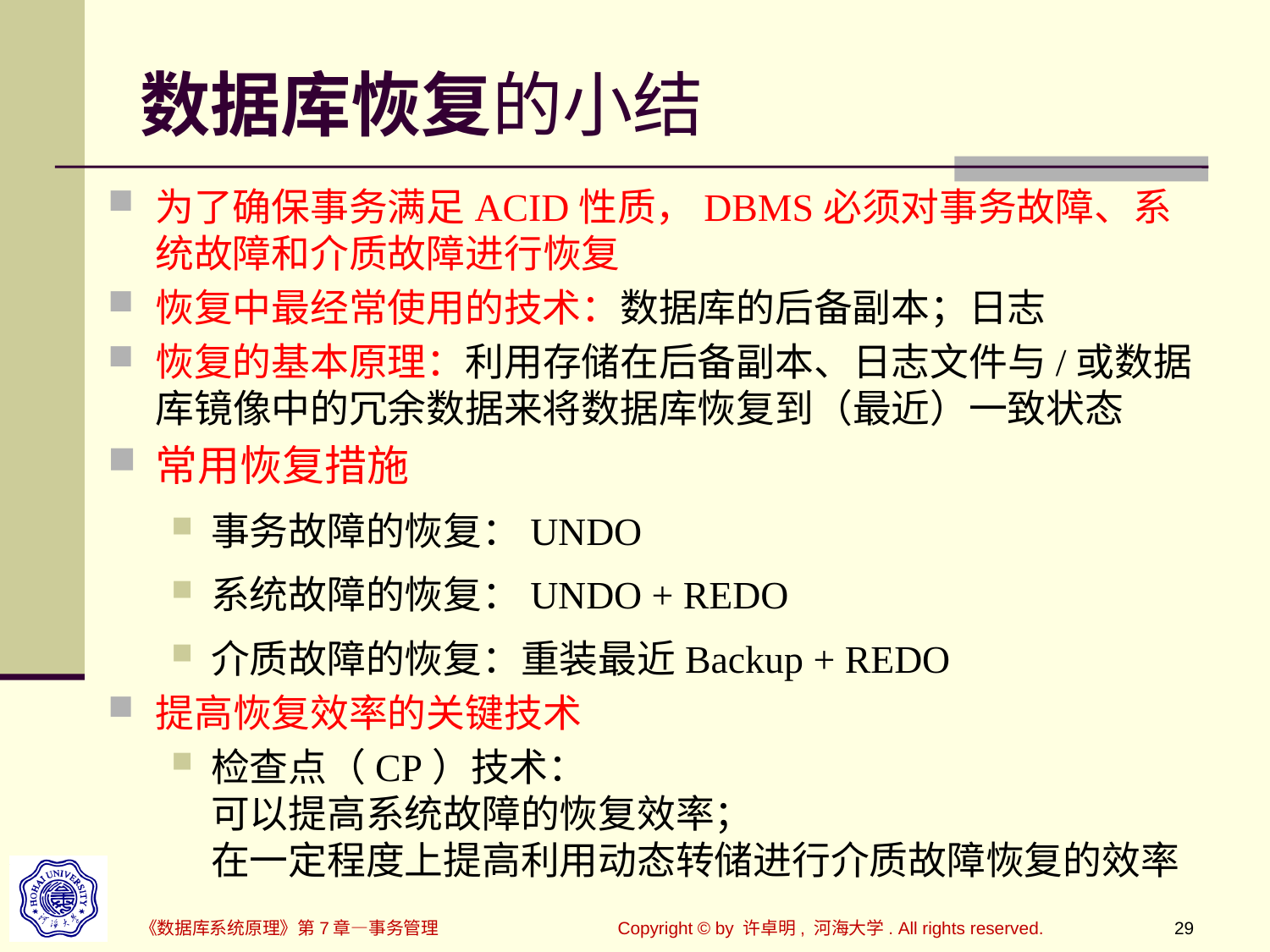

# 数据库恢复的小结
为了确保事务满足ACID性质，DBMS必须对事务故障、系统故障和介质故障进行恢复
恢复中最经常使用的技术：数据库的后备副本；日志
恢复的基本原理：利用存储在后备副本、日志文件与/或数据库镜像中的冗余数据来将数据库恢复到（最近）一致状态
常用恢复措施
事务故障的恢复：UNDO
系统故障的恢复：UNDO + REDO
介质故障的恢复：重装最近Backup + REDO
提高恢复效率的关键技术
检查点（CP）技术：
可以提高系统故障的恢复效率；
在一定程度上提高利用动态转储进行介质故障恢复的效率
《数据库系统原理》第7章—事务管理
Copyright © by 许卓明, 河海大学. All rights reserved.
29